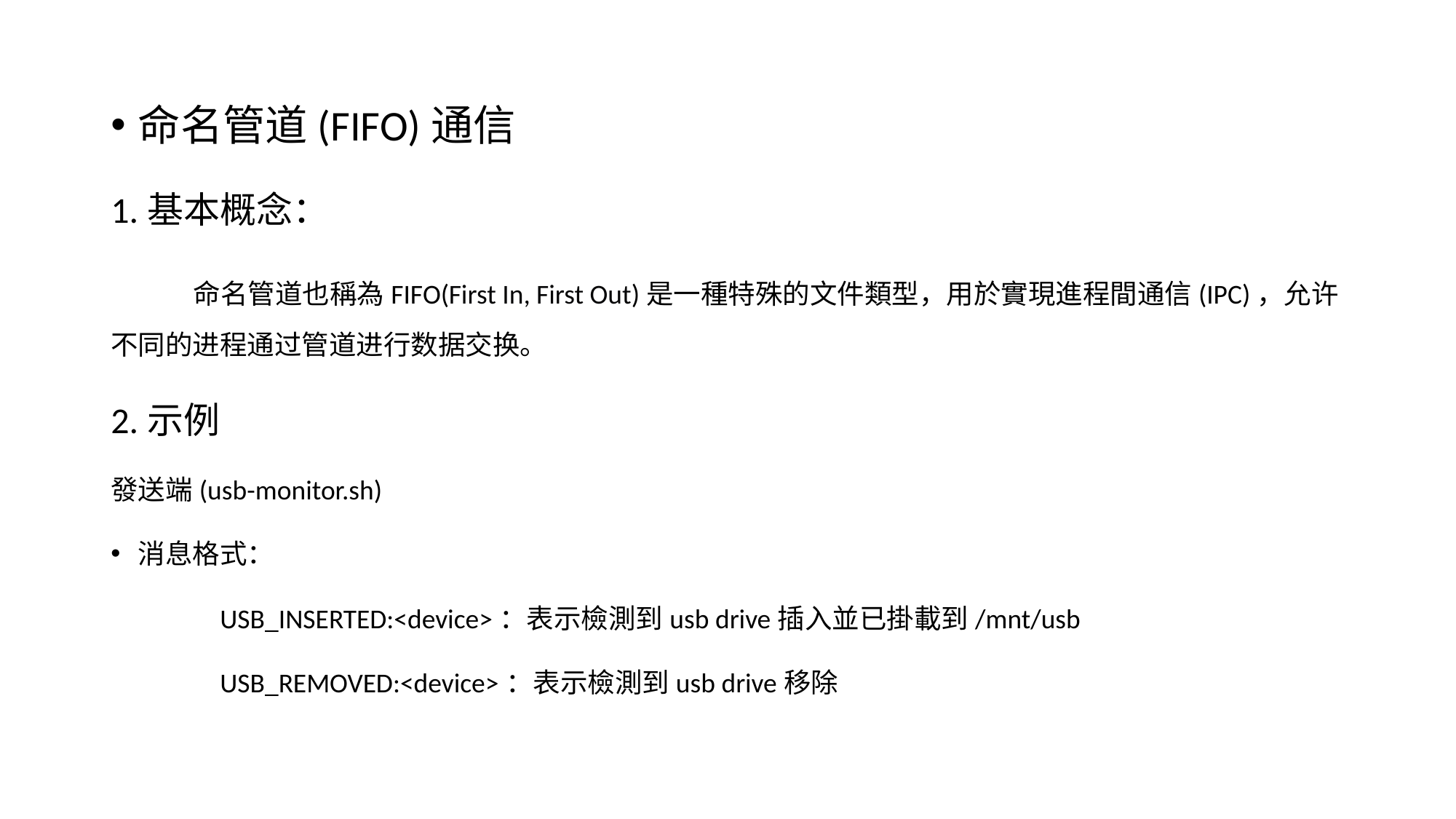

命名管道(FIFO)通信
1.基本概念：
         命名管道也稱為FIFO(First In, First Out)是一種特殊的文件類型，用於實現進程間通信(IPC)，允许不同的进程通过管道进行数据交换。
2.示例
發送端(usb-monitor.sh)
消息格式：
	USB_INSERTED:<device>：表示檢測到usb drive插入並已掛載到/mnt/usb
	USB_REMOVED:<device>：表示檢測到usb drive移除